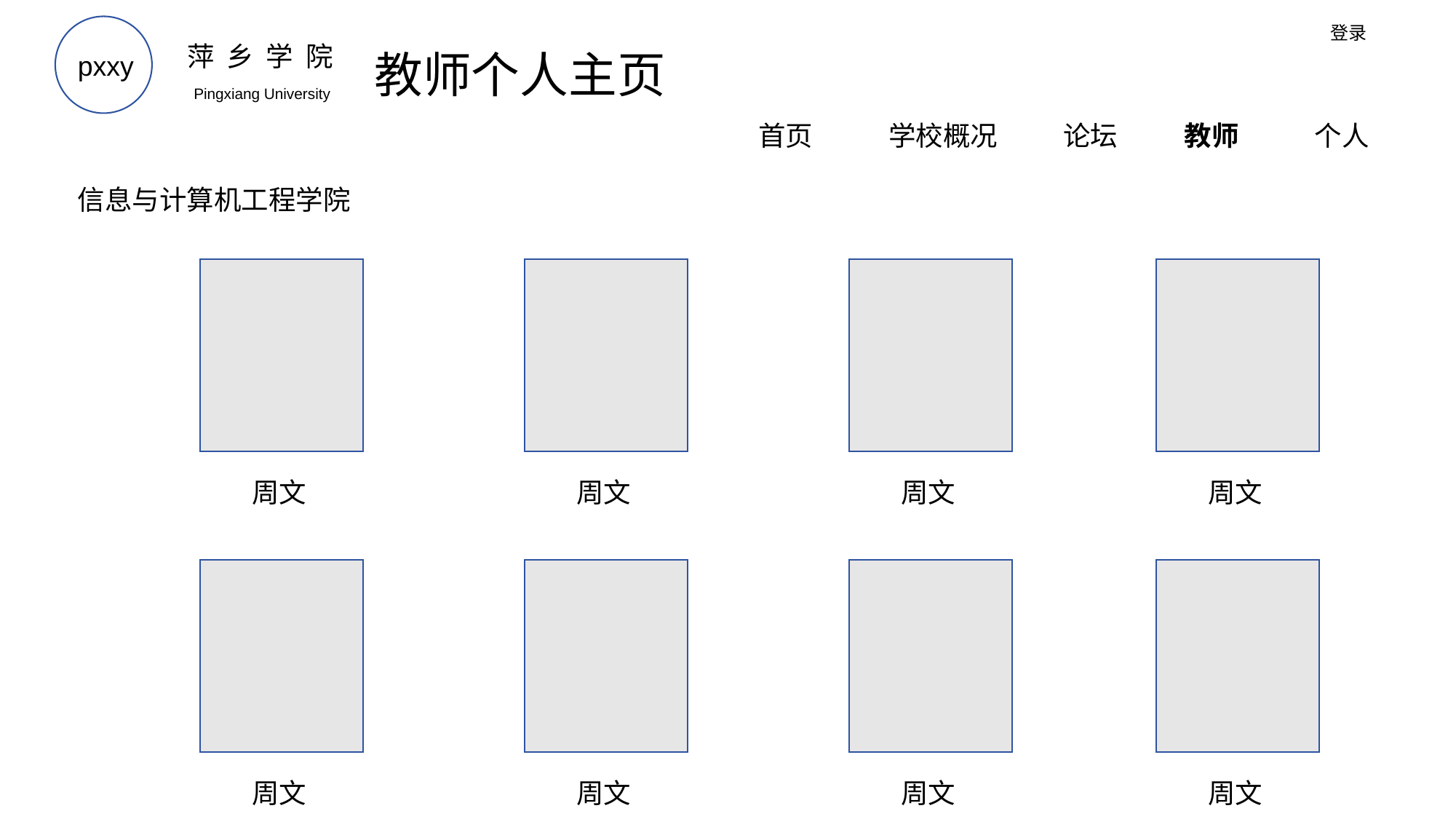

登录
萍  乡  学  院
教师个人主页
pxxy

Pingxiang University
首页
学校概况
论坛
教师
个人
信息与计算机工程学院

周文
周文
周文
周文

周文
周文
周文
周文